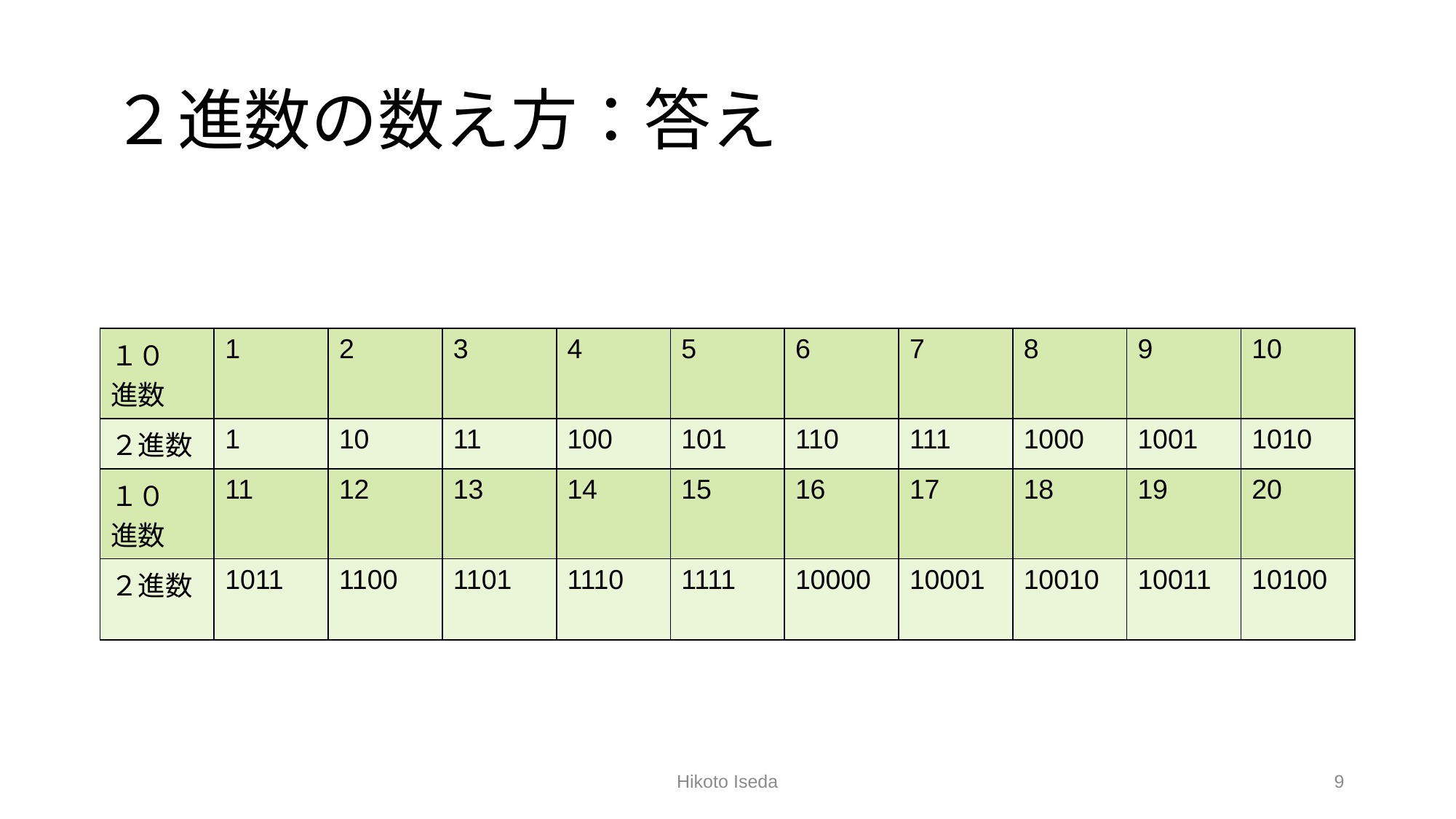

# ２進数の数え方：答え
| １０ 進数 | 1 | 2 | 3 | 4 | 5 | 6 | 7 | 8 | 9 | 10 |
| --- | --- | --- | --- | --- | --- | --- | --- | --- | --- | --- |
| ２進数 | 1 | 10 | 11 | 100 | 101 | 110 | 111 | 1000 | 1001 | 1010 |
| １０ 進数 | 11 | 12 | 13 | 14 | 15 | 16 | 17 | 18 | 19 | 20 |
| ２進数 | 1011 | 1100 | 1101 | 1110 | 1111 | 10000 | 10001 | 10010 | 10011 | 10100 |
Hikoto Iseda
9